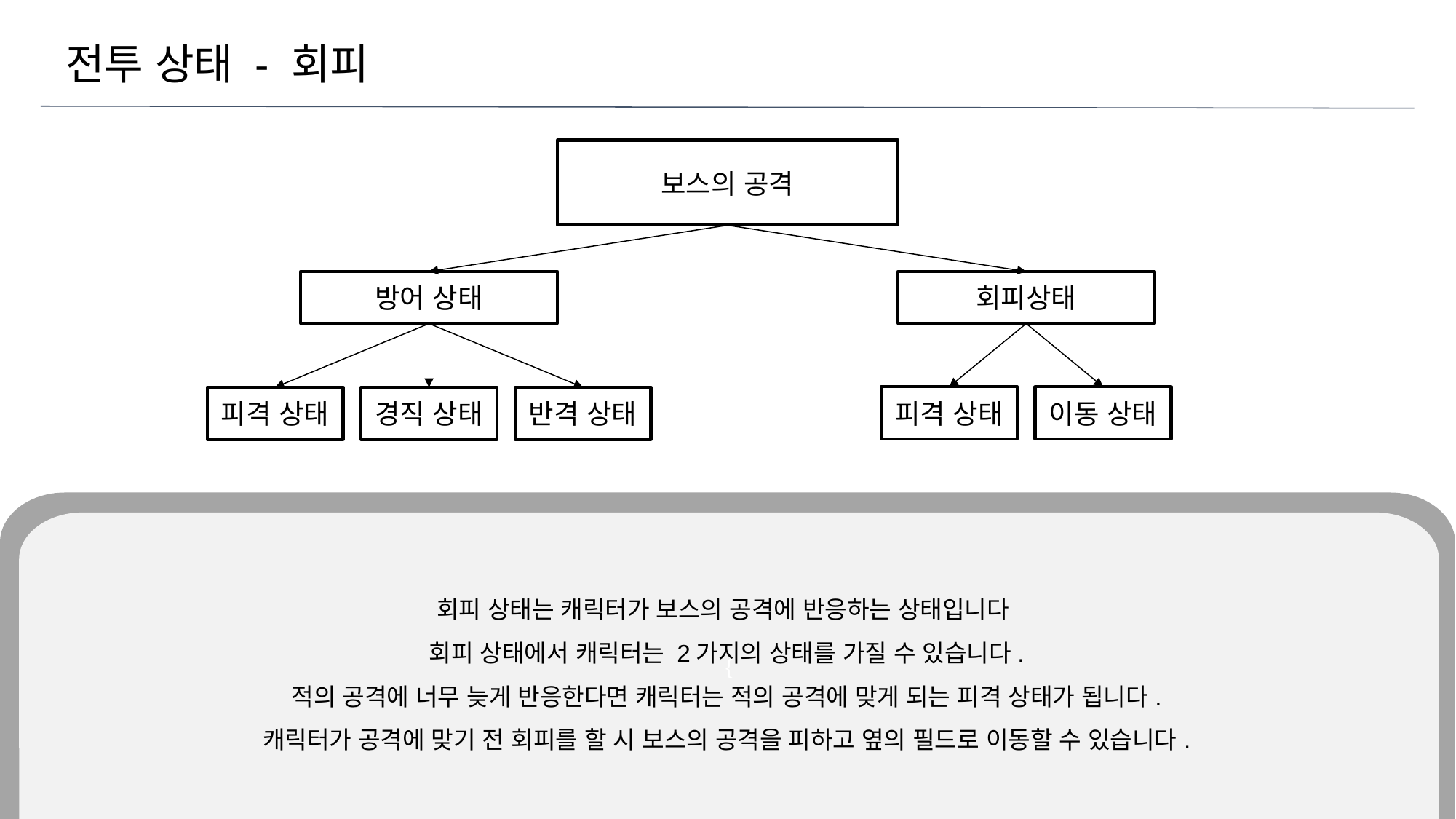

# 전투 상태 - 회피
보스의 공격
방어 상태
회피상태
피격 상태
이동 상태
피격 상태
반격 상태
경직 상태
회피 상태는 캐릭터가 보스의 공격에 반응하는 상태입니다
회피 상태에서 캐릭터는 2가지의 상태를 가질 수 있습니다.
적의 공격에 너무 늦게 반응한다면 캐릭터는 적의 공격에 맞게 되는 피격 상태가 됩니다.
캐릭터가 공격에 맞기 전 회피를 할 시 보스의 공격을 피하고 옆의 필드로 이동할 수 있습니다.